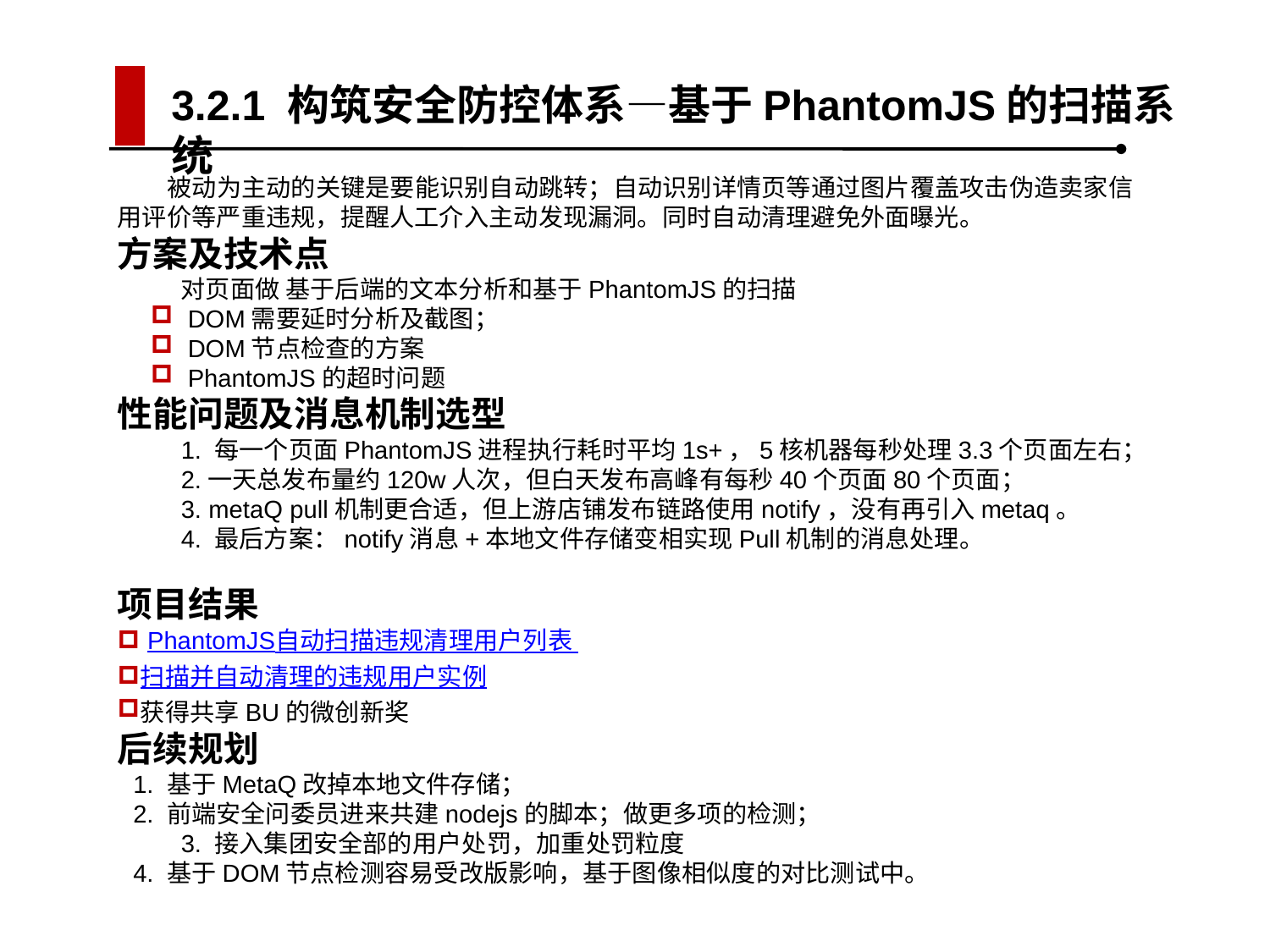

3.2.1 构筑安全防控体系—基于PhantomJS的扫描系统
        被动为主动的关键是要能识别自动跳转；自动识别详情页等通过图片覆盖攻击伪造卖家信用评价等严重违规，提醒人工介入主动发现漏洞。同时自动清理避免外面曝光。
方案及技术点
对页面做 基于后端的文本分析和基于PhantomJS的扫描
 DOM需要延时分析及截图；
 DOM节点检查的方案
 PhantomJS的超时问题
性能问题及消息机制选型
1. 每一个页面PhantomJS进程执行耗时平均1s+，5核机器每秒处理3.3个页面左右；
2.一天总发布量约120w人次，但白天发布高峰有每秒40个页面80个页面；
3. metaQ pull机制更合适，但上游店铺发布链路使用notify，没有再引入metaq。
4. 最后方案：notify消息+本地文件存储变相实现Pull机制的消息处理。

项目结果
 PhantomJS自动扫描违规清理用户列表
扫描并自动清理的违规用户实例
获得共享BU的微创新奖
后续规划
1. 基于MetaQ改掉本地文件存储；
2. 前端安全问委员进来共建nodejs的脚本；做更多项的检测；
3. 接入集团安全部的用户处罚，加重处罚粒度
4. 基于DOM节点检测容易受改版影响，基于图像相似度的对比测试中。